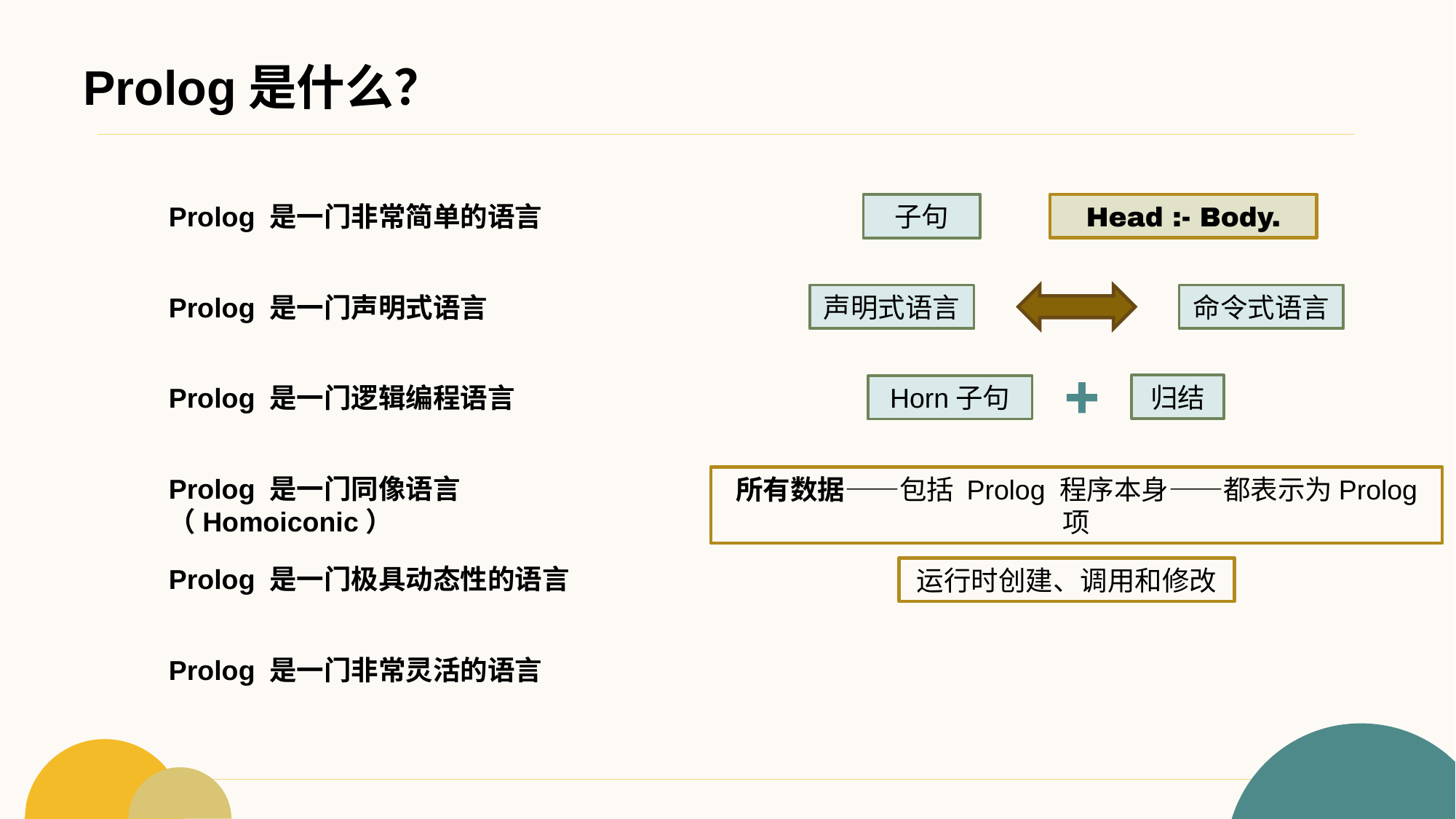

# Prolog是什么？
Prolog 是一门非常简单的语言
子句
Head :- Body.
Prolog 是一门声明式语言
声明式语言

命令式语言
归结
Prolog 是一门逻辑编程语言
Horn子句

Prolog 是一门同像语言（Homoiconic）
所有数据——包括 Prolog 程序本身——都表示为Prolog 项
Prolog 是一门极具动态性的语言
运行时创建、调用和修改
Prolog 是一门非常灵活的语言